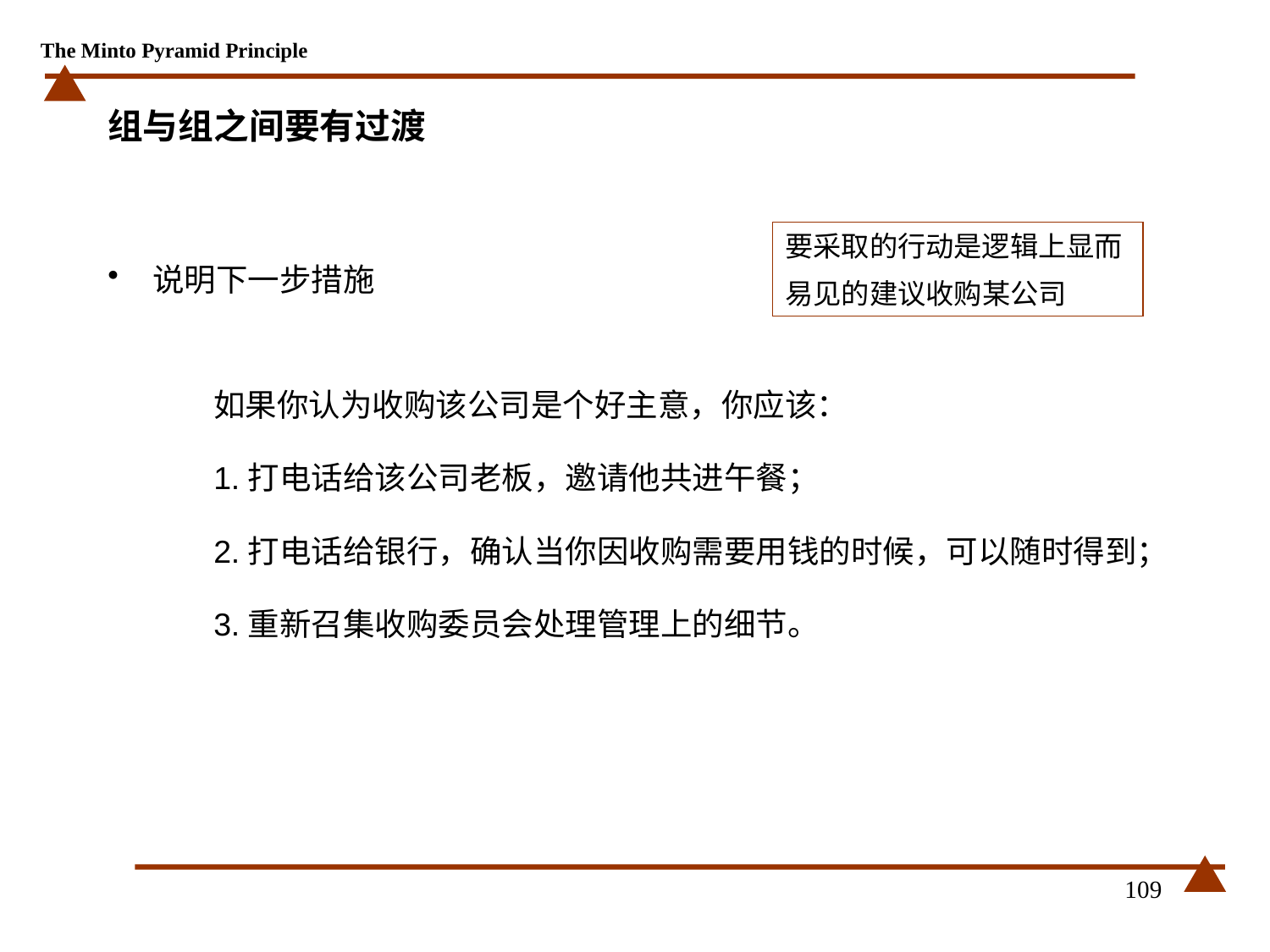

# 组与组之间要有过渡
要采取的行动是逻辑上显而
易见的建议收购某公司
 说明下一步措施
如果你认为收购该公司是个好主意，你应该：
1.打电话给该公司老板，邀请他共进午餐；
2.打电话给银行，确认当你因收购需要用钱的时候，可以随时得到；
3.重新召集收购委员会处理管理上的细节。
109